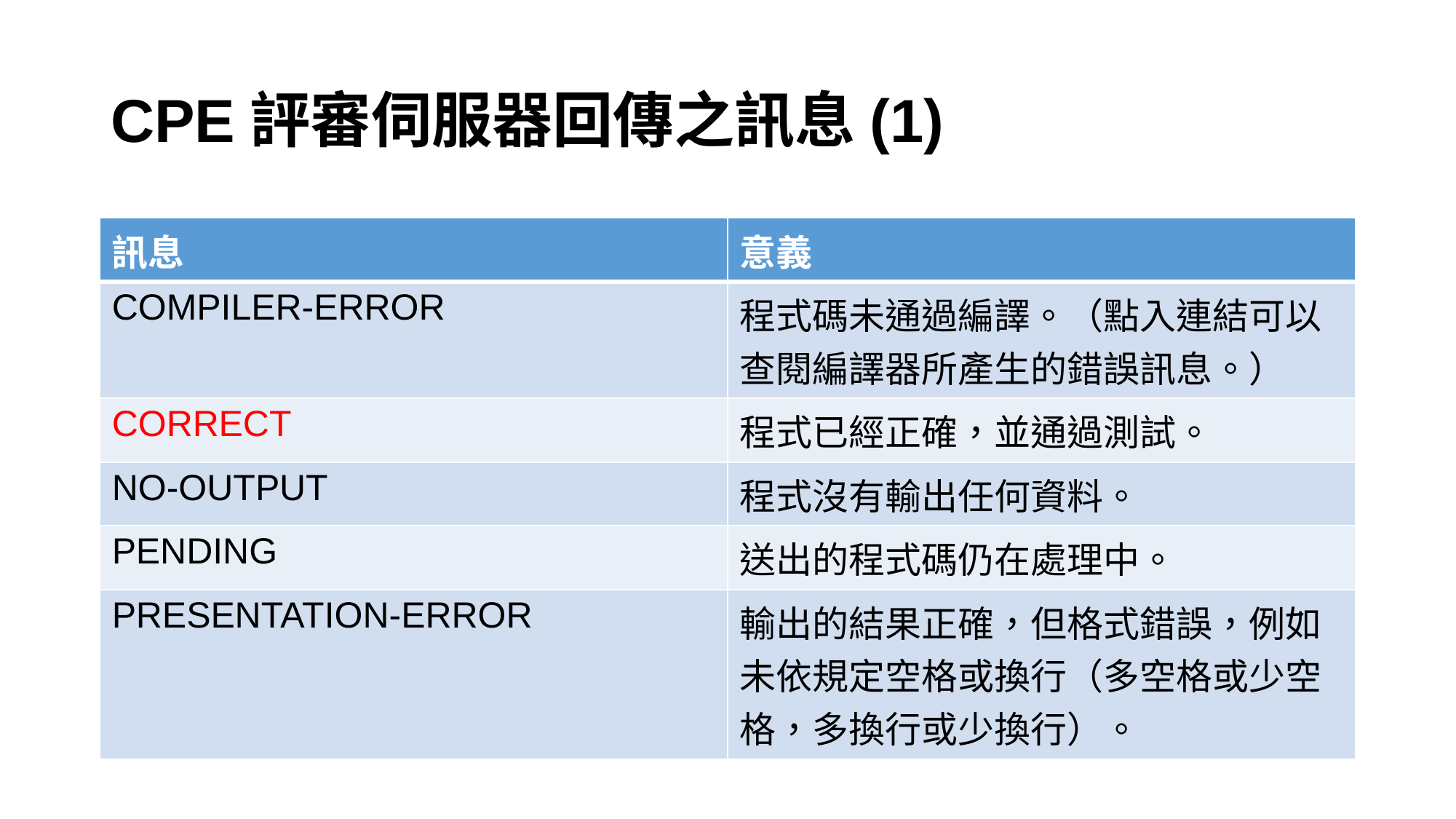

# CPE評審伺服器回傳之訊息(1)
| 訊息 | 意義 |
| --- | --- |
| COMPILER-ERROR | 程式碼未通過編譯。（點入連結可以查閱編譯器所產生的錯誤訊息。） |
| CORRECT | 程式已經正確，並通過測試。 |
| NO-OUTPUT | 程式沒有輸出任何資料。 |
| PENDING | 送出的程式碼仍在處理中。 |
| PRESENTATION-ERROR | 輸出的結果正確，但格式錯誤，例如未依規定空格或換行（多空格或少空格，多換行或少換行）。 |